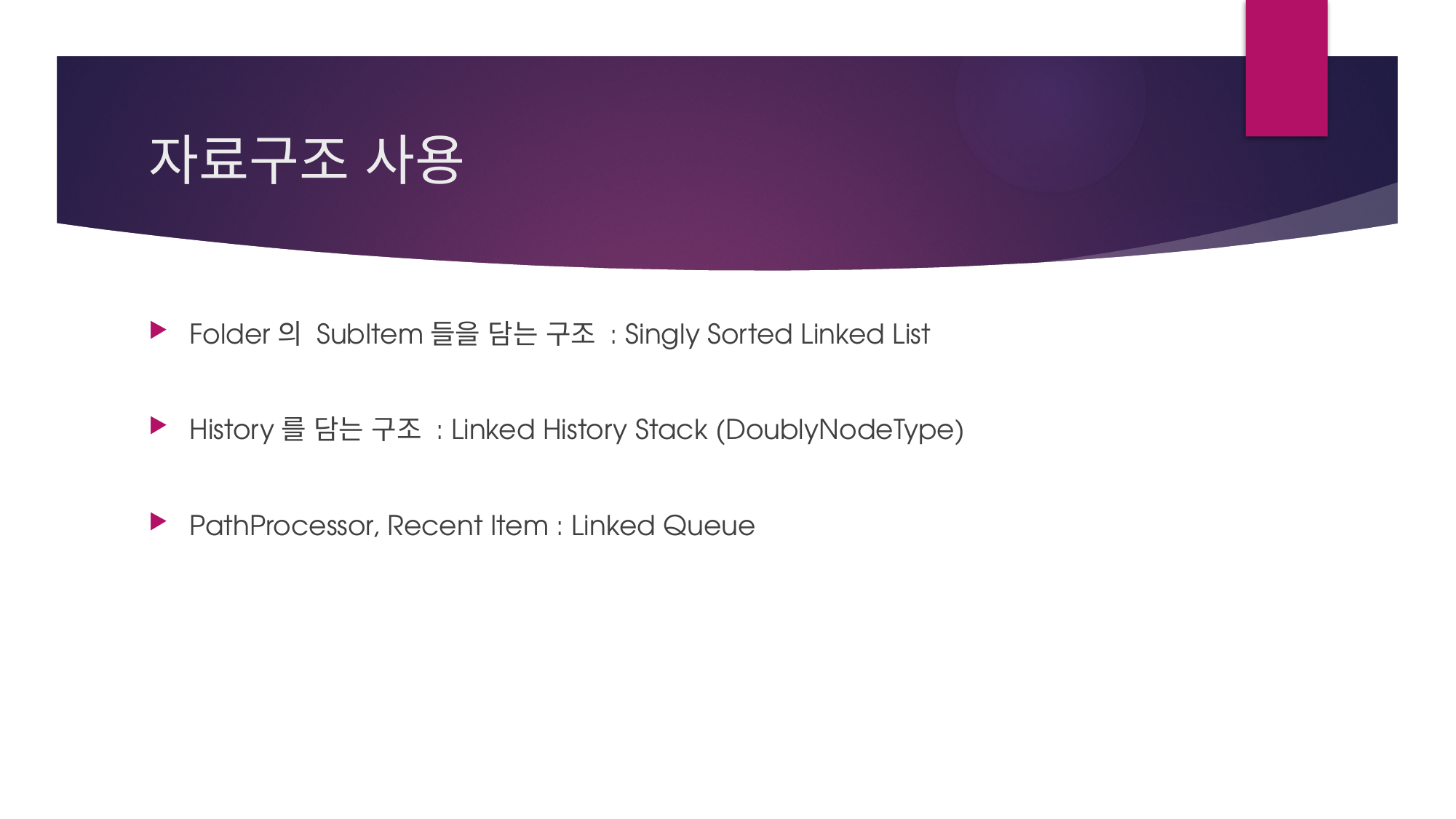

# 자료구조 사용
Folder의 SubItem들을 담는 구조 : Singly Sorted Linked List

History를 담는 구조 : Linked History Stack (DoublyNodeType)

PathProcessor, Recent Item : Linked Queue